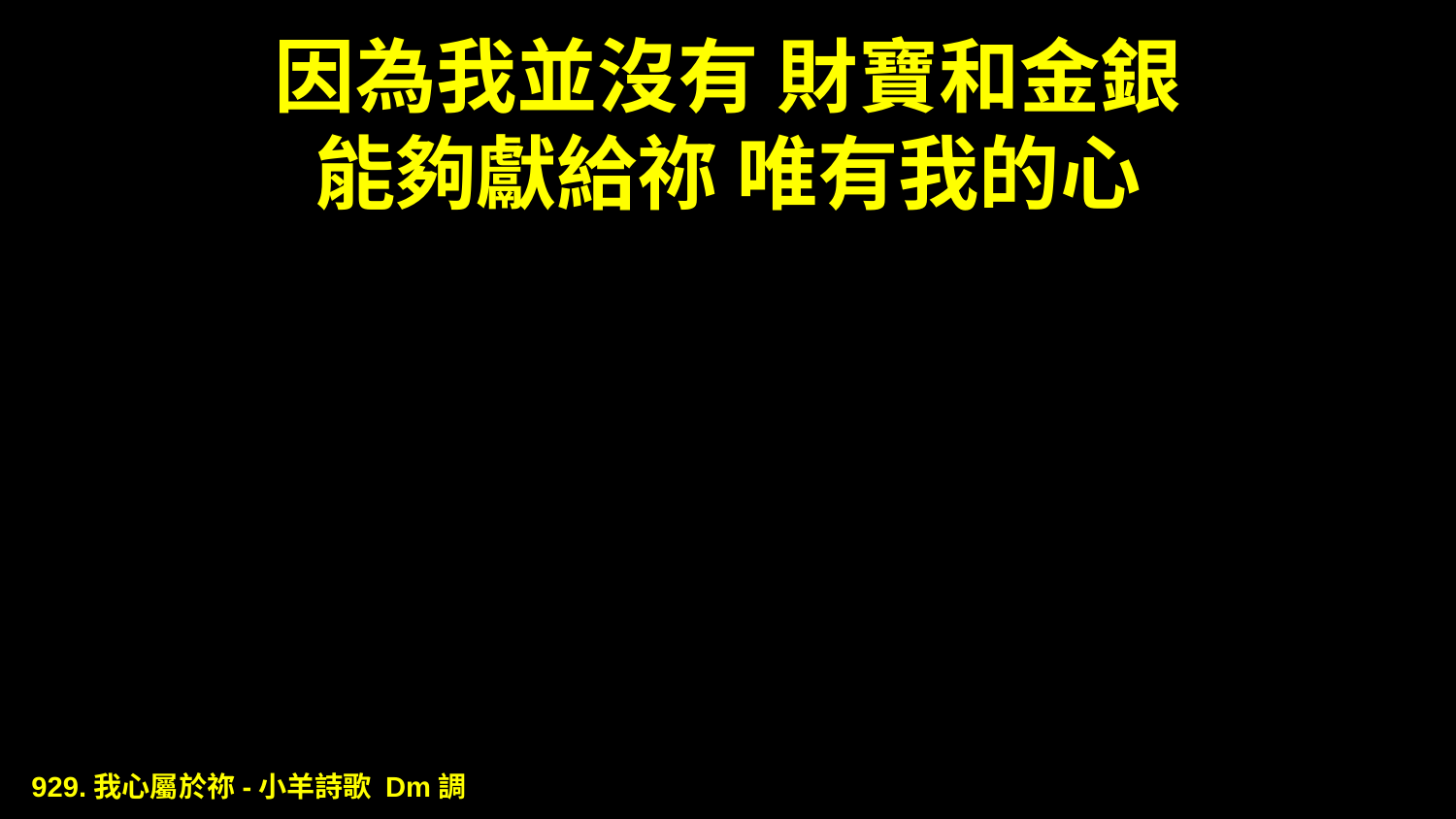

# 因為我並沒有 財寶和金銀 能夠獻給祢 唯有我的心
929.我心屬於祢-小羊詩歌 Dm調